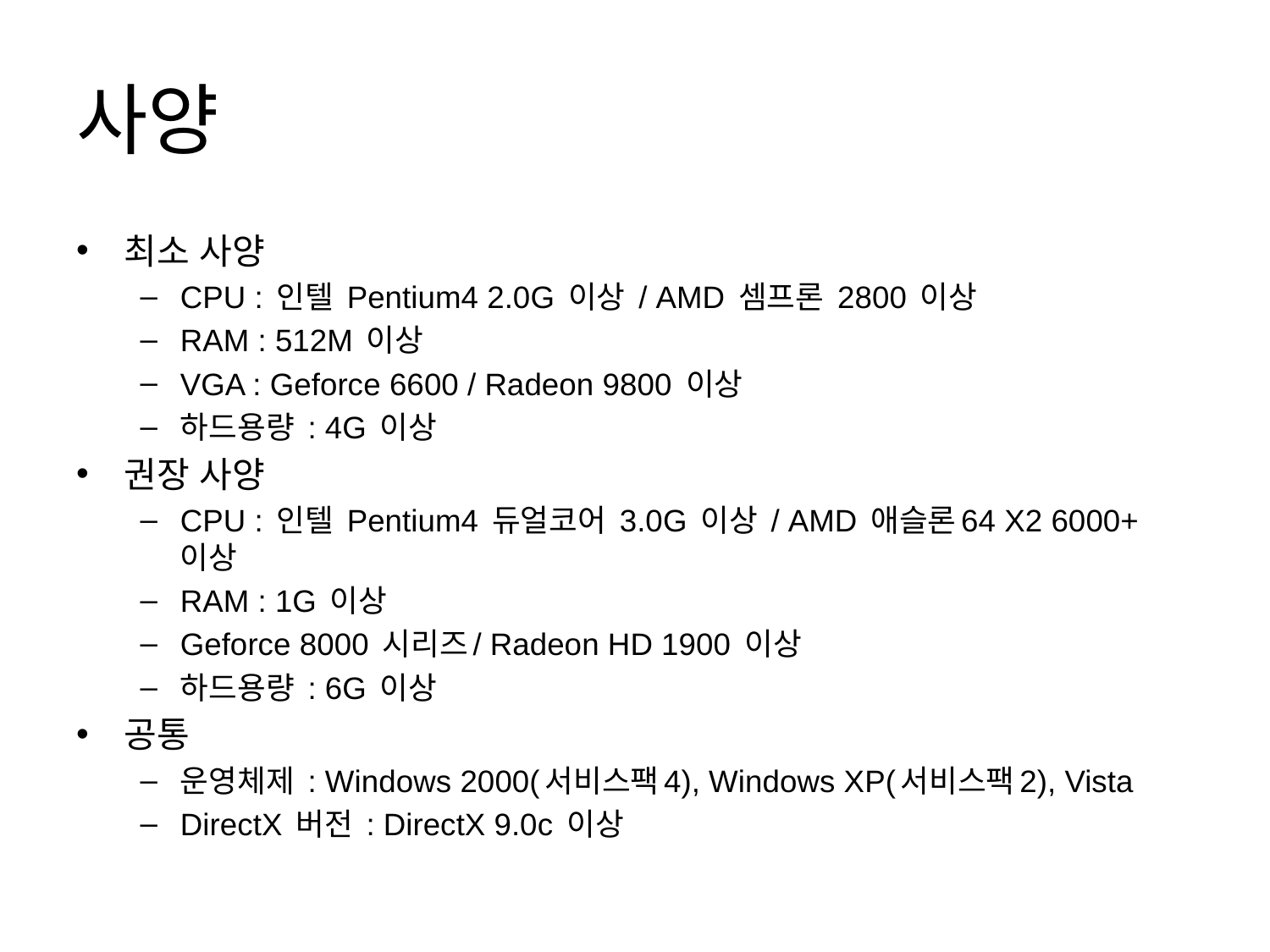

# 사양
최소 사양
CPU : 인텔 Pentium4 2.0G 이상 / AMD 셈프론 2800 이상
RAM : 512M 이상
VGA : Geforce 6600 / Radeon 9800 이상
하드용량 : 4G 이상
권장 사양
CPU : 인텔 Pentium4 듀얼코어 3.0G 이상 / AMD 애슬론64 X2 6000+ 이상
RAM : 1G 이상
Geforce 8000 시리즈/ Radeon HD 1900 이상
하드용량 : 6G 이상
공통
운영체제 : Windows 2000(서비스팩4), Windows XP(서비스팩2), Vista
DirectX 버전 : DirectX 9.0c 이상